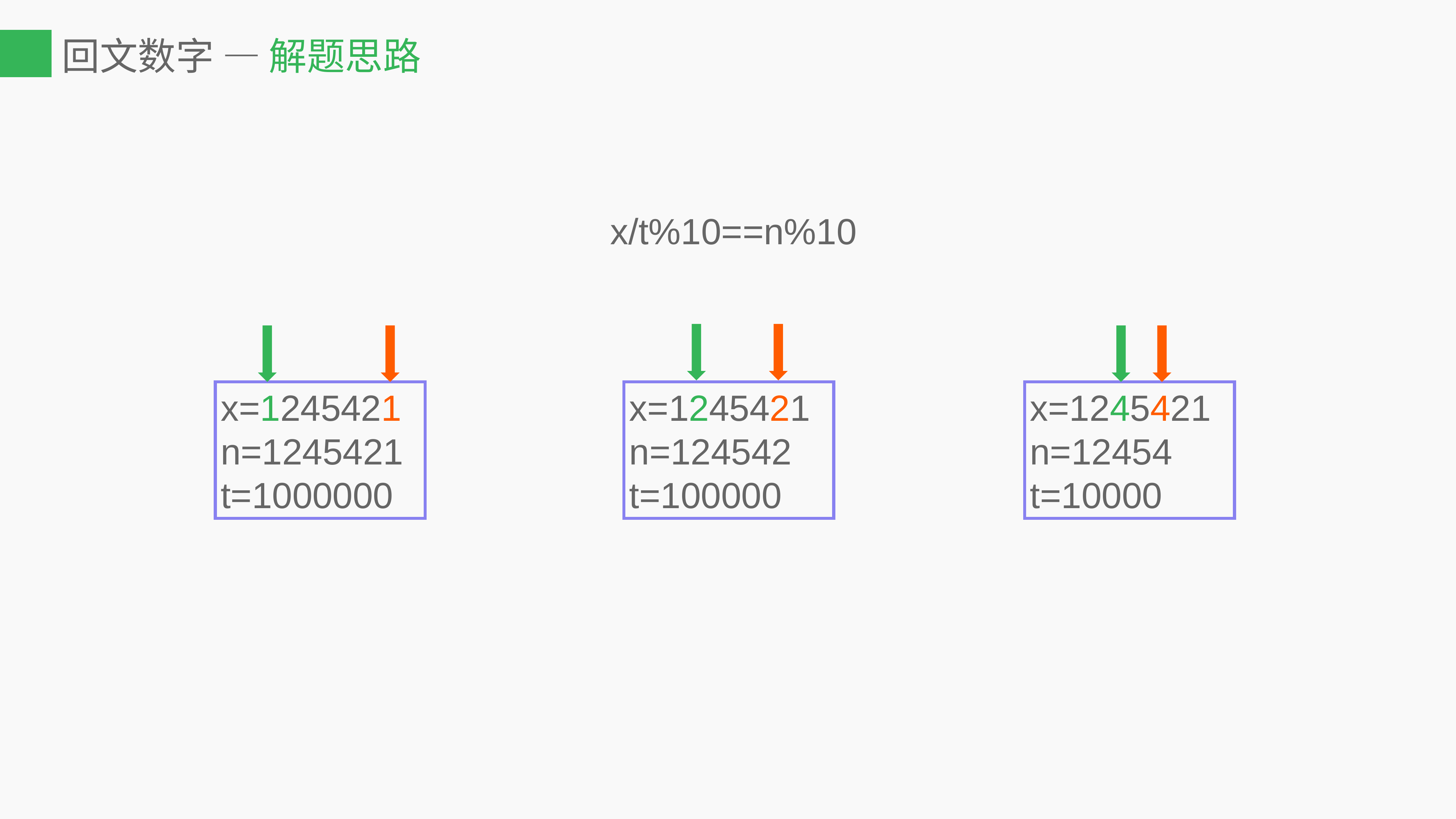

# 回文数字 — 解题思路
x/t%10==n%10

x=1245421
n=124542
t=100000

x=1245421
n=1245421
t=1000000

x=1245421
n=12454
t=10000